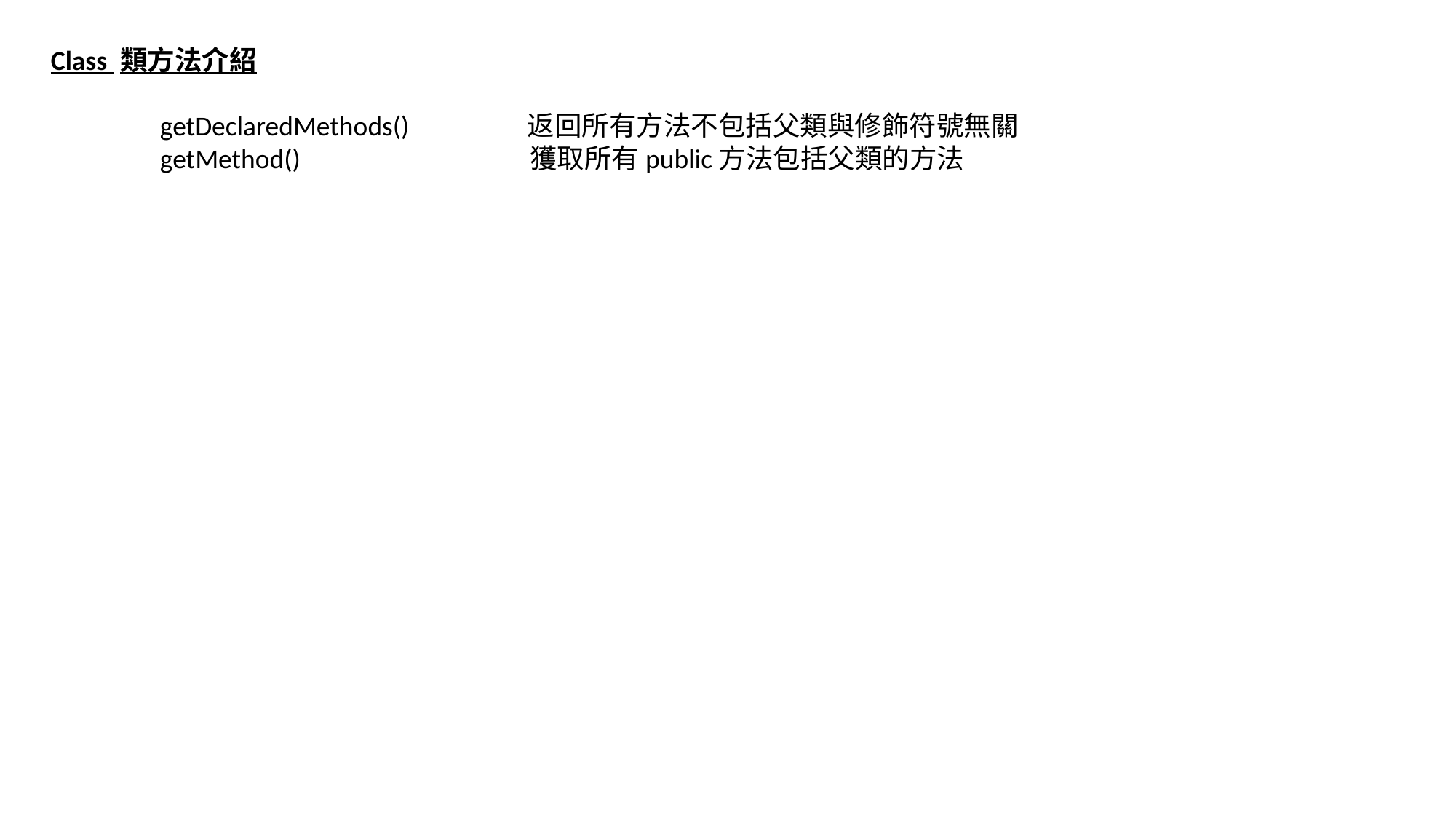

Class 類方法介紹

	getDeclaredMethods()                  返回所有方法不包括父類與修飾符號無關
	getMethod()                                    獲取所有public方法包括父類的方法